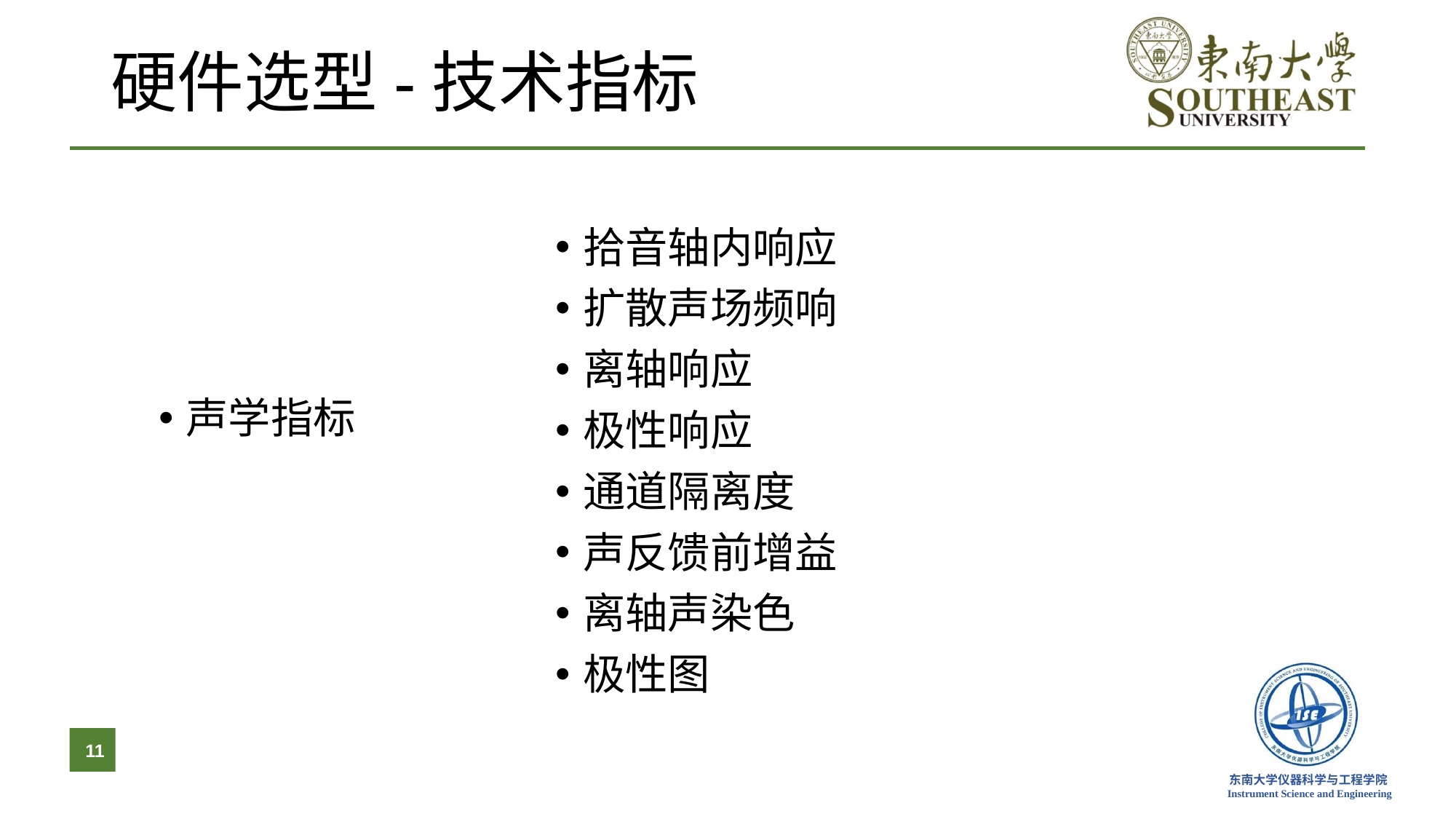

# 硬件选型-技术指标
拾音轴内响应
扩散声场频响
离轴响应
极性响应
通道隔离度
声反馈前增益
离轴声染色
极性图

声学指标
11